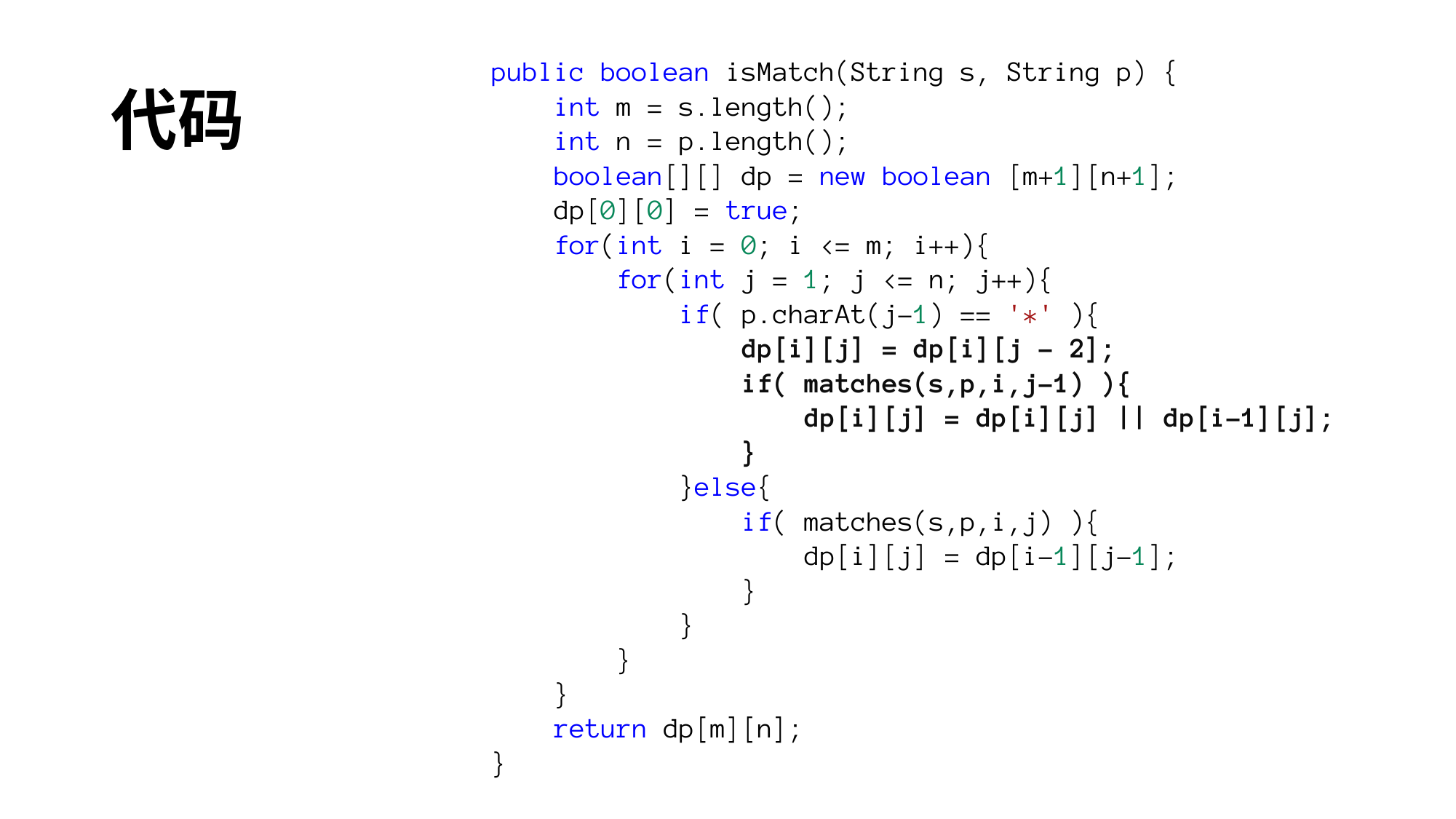

代码
    public boolean isMatch(String s, String p) {
        int m = s.length();
        int n = p.length();
        boolean[][] dp = new boolean [m+1][n+1];
        dp[0][0] = true;
        for(int i = 0; i <= m; i++){
            for(int j = 1; j <= n; j++){
                if( p.charAt(j-1) == '*' ){
                    dp[i][j] = dp[i][j - 2];
                    if( matches(s,p,i,j-1) ){
                        dp[i][j] = dp[i][j] || dp[i-1][j];
                    }
                }else{
                    if( matches(s,p,i,j) ){
                        dp[i][j] = dp[i-1][j-1];
                    }
                }
            }
        }
        return dp[m][n];
    }